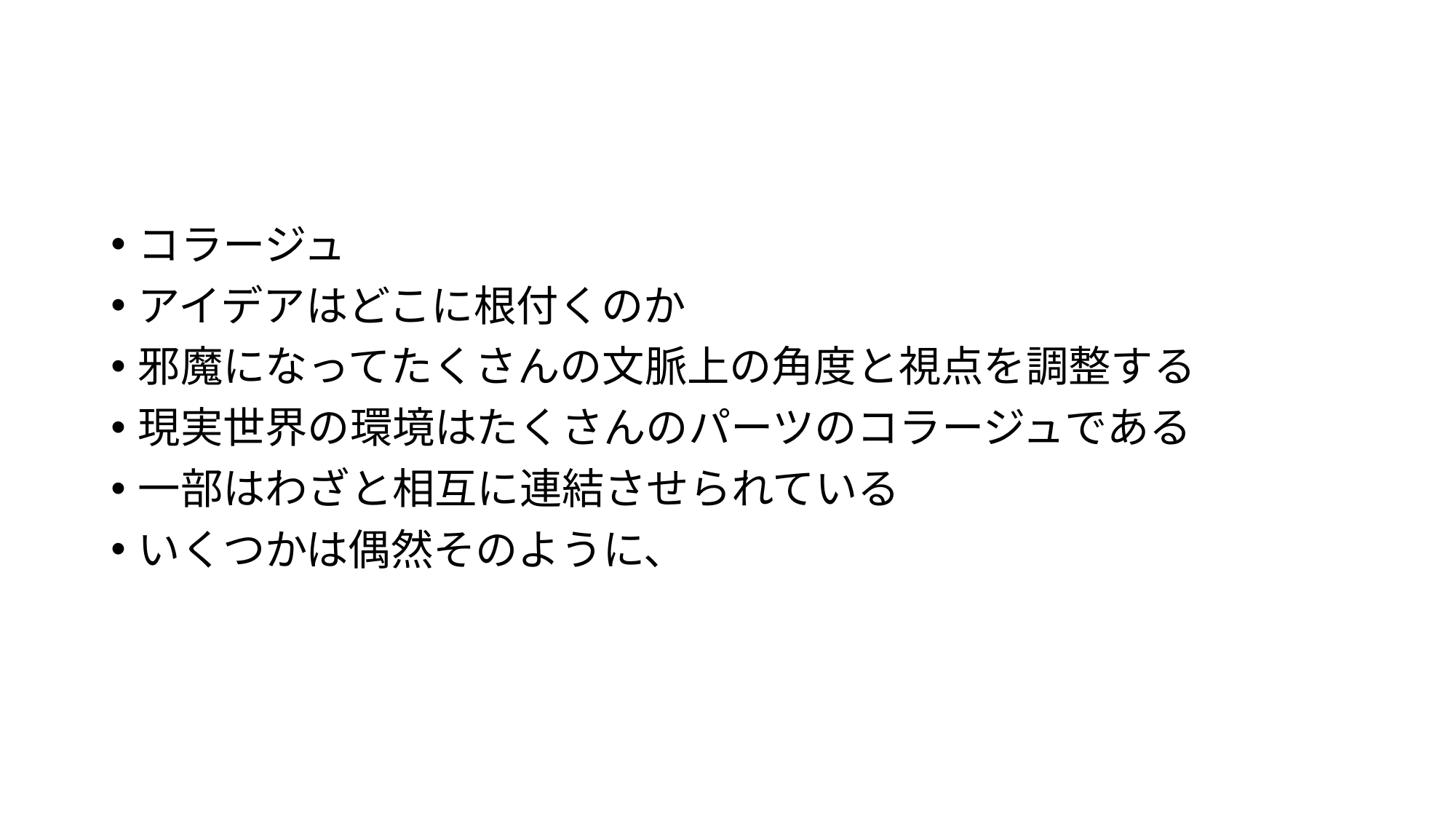

#
コラージュ
アイデアはどこに根付くのか
邪魔になってたくさんの文脈上の角度と視点を調整する
現実世界の環境はたくさんのパーツのコラージュである
一部はわざと相互に連結させられている
いくつかは偶然そのように、